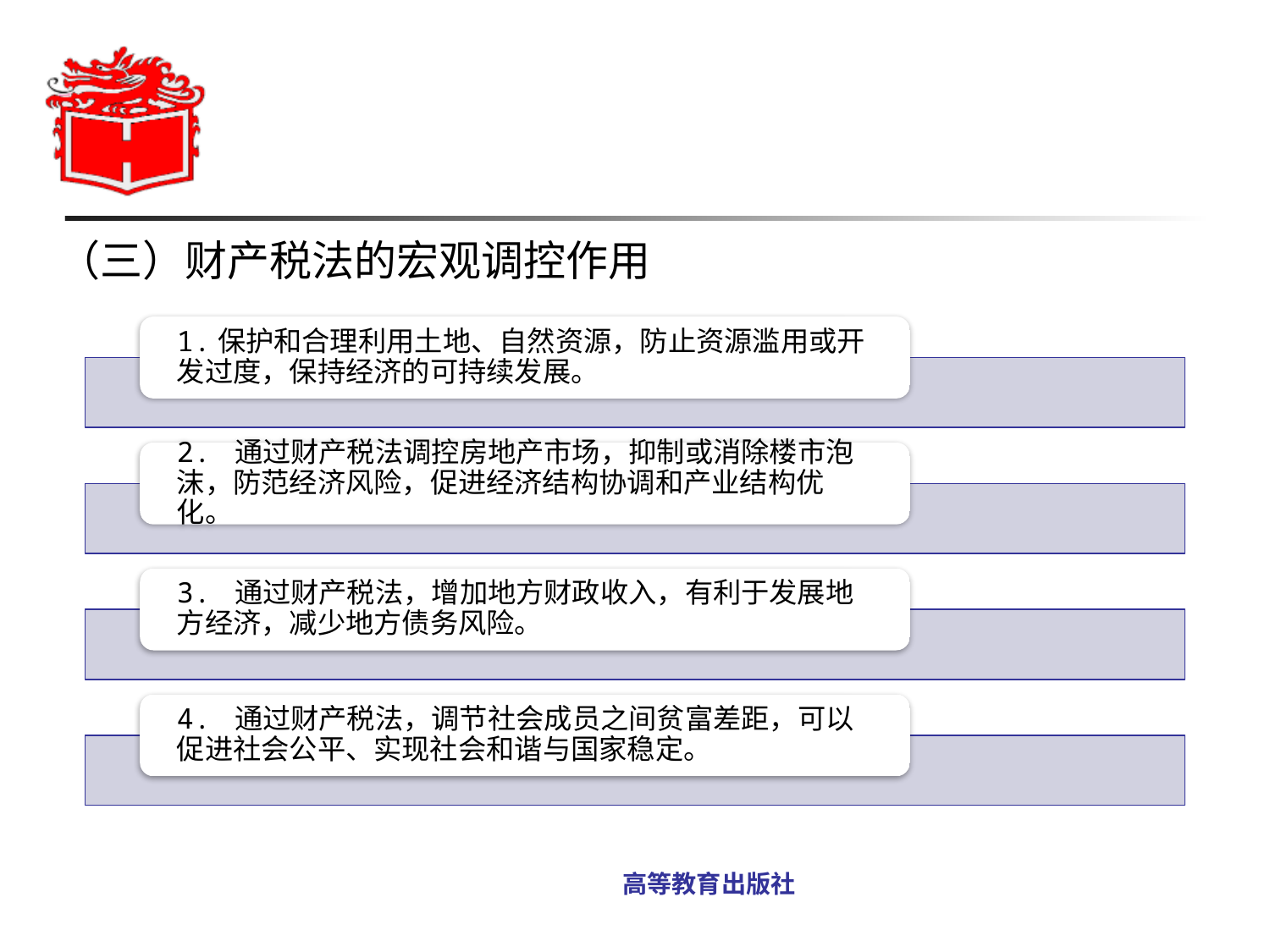

（三）财产税法的宏观调控作用

1.保护和合理利用土地、自然资源，防止资源滥用或开发过度，保持经济的可持续发展。
2. 通过财产税法调控房地产市场，抑制或消除楼市泡沫，防范经济风险，促进经济结构协调和产业结构优化。
3. 通过财产税法，增加地方财政收入，有利于发展地方经济，减少地方债务风险。
4. 通过财产税法，调节社会成员之间贫富差距，可以促进社会公平、实现社会和谐与国家稳定。

高等教育出版社